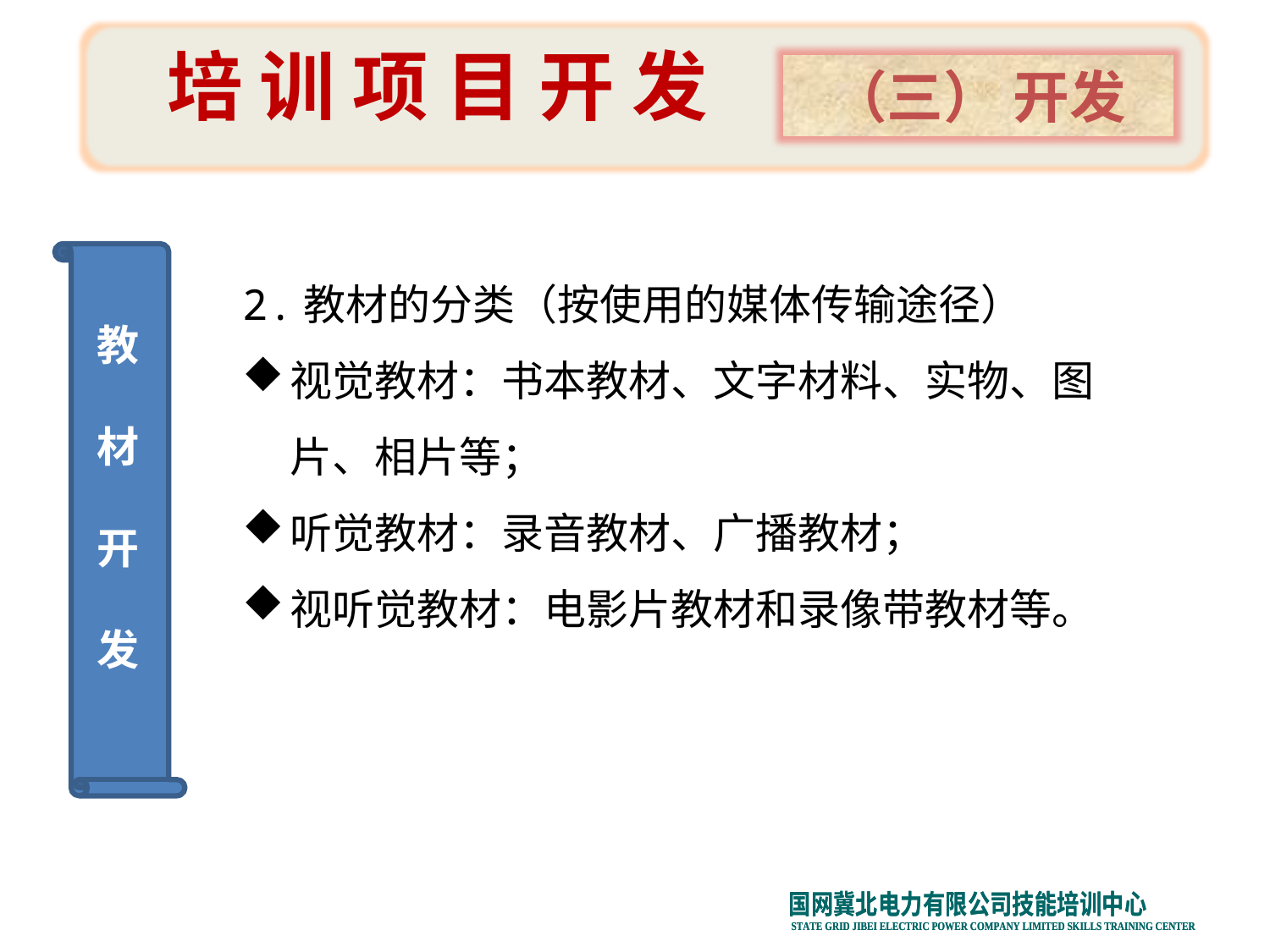

培 训 项 目 开 发
（三） 开发
某电信行业岗前培训计划

2.教材的分类（按使用的媒体传输途径）
视觉教材：书本教材、文字材料、实物、图片、相片等；
听觉教材：录音教材、广播教材；
视听觉教材：电影片教材和录像带教材等。

教

材

开

发